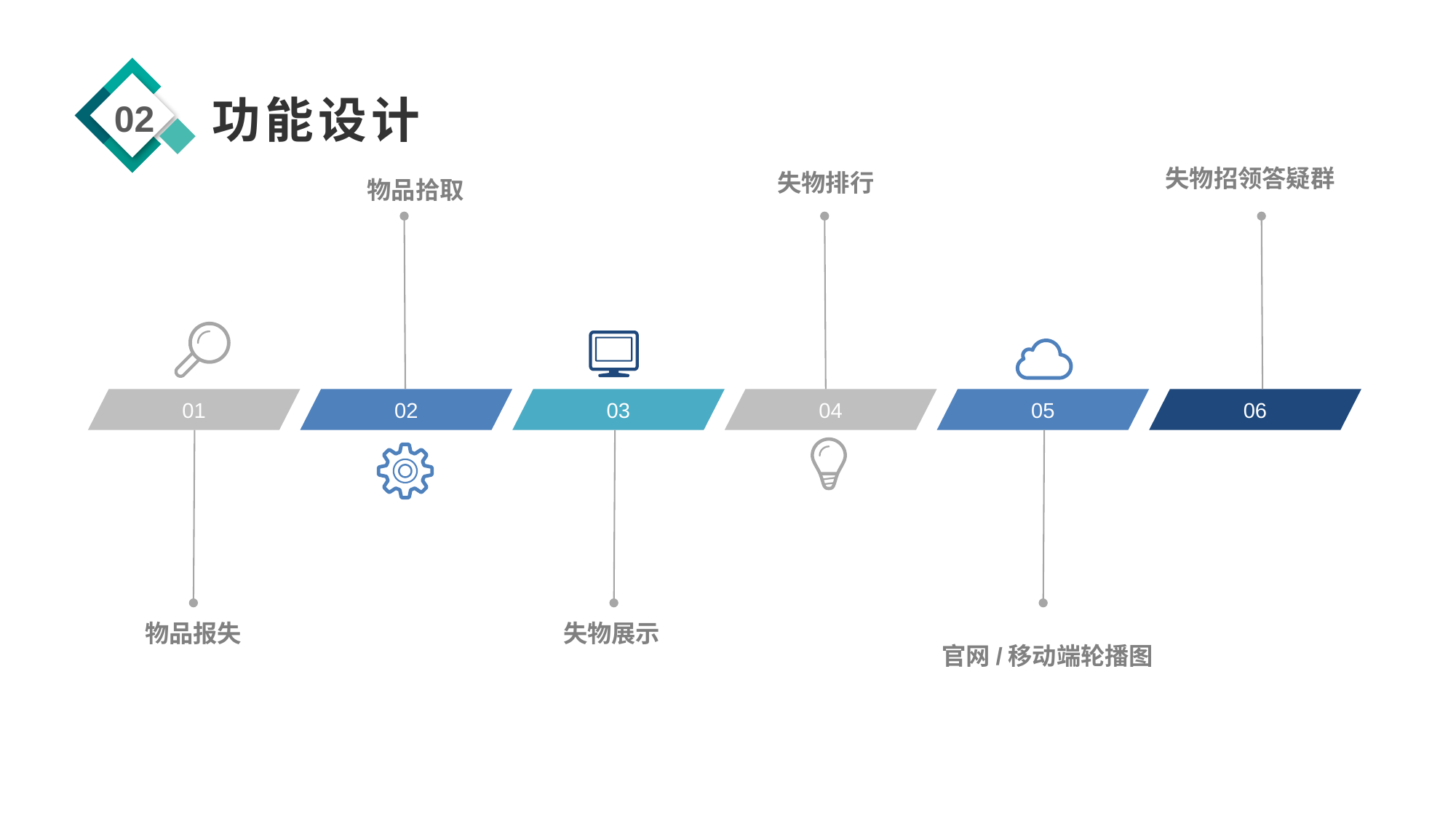

02
功能设计
失物招领答疑群
失物排行
物品拾取

01
02
03
04
05
06

物品报失
失物展示
官网/移动端轮播图